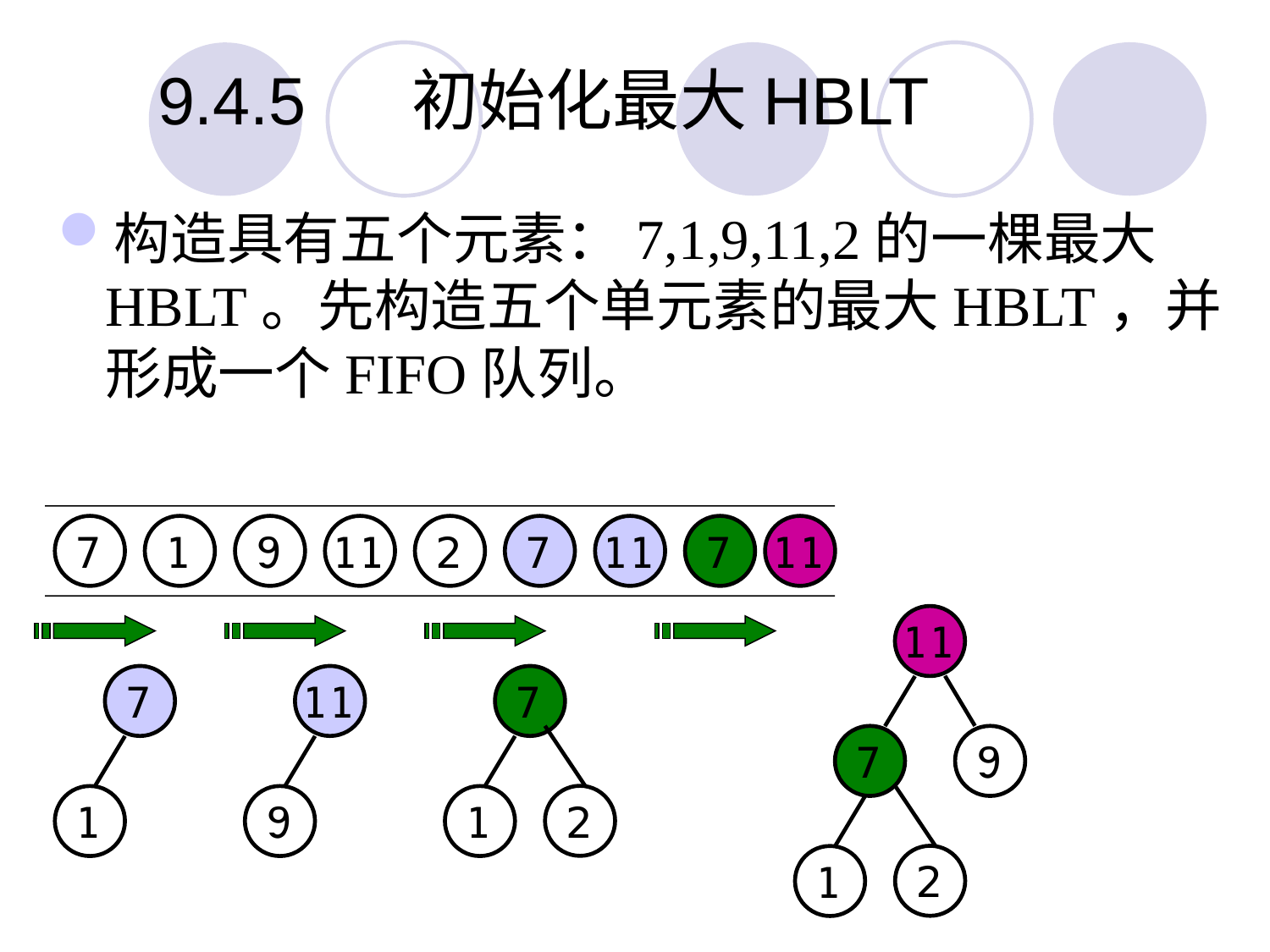

9.4.5	初始化最大HBLT
32

构造具有五个元素：7,1,9,11,2的一棵最大HBLT。先构造五个单元素的最大HBLT，并形成一个FIFO队列。

7
1
9
11
2
7
11
7
11

11

7
11
7

7
9

2

1
9
1

2
1